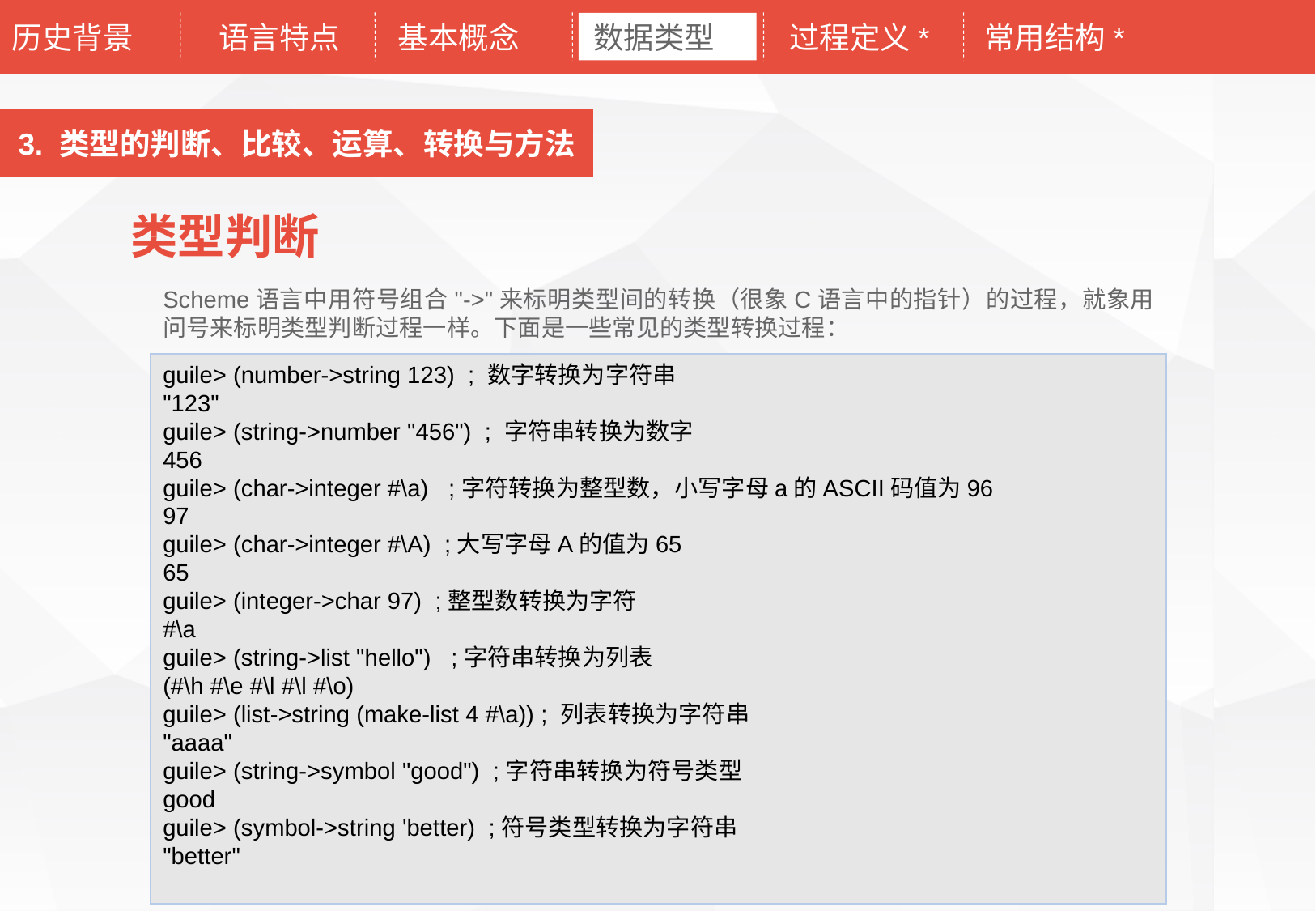

历史背景

语言特点

基本概念

数据类型

过程定义*

常用结构*

3. 类型的判断、比较、运算、转换与方法
类型判断
Scheme语言中用符号组合"->"来标明类型间的转换（很象C语言中的指针）的过程，就象用问号来标明类型判断过程一样。下面是一些常见的类型转换过程：
guile> (number->string 123)  ; 数字转换为字符串
"123"
guile> (string->number "456")  ; 字符串转换为数字
456
guile> (char->integer #\a)   ;字符转换为整型数，小写字母a的ASCII码值为96
97
guile> (char->integer #\A)  ;大写字母A的值为65
65
guile> (integer->char 97)  ;整型数转换为字符
#\a
guile> (string->list "hello")   ;字符串转换为列表
(#\h #\e #\l #\l #\o)
guile> (list->string (make-list 4 #\a)) ; 列表转换为字符串
"aaaa"
guile> (string->symbol "good")  ;字符串转换为符号类型
good
guile> (symbol->string 'better)  ;符号类型转换为字符串
"better"